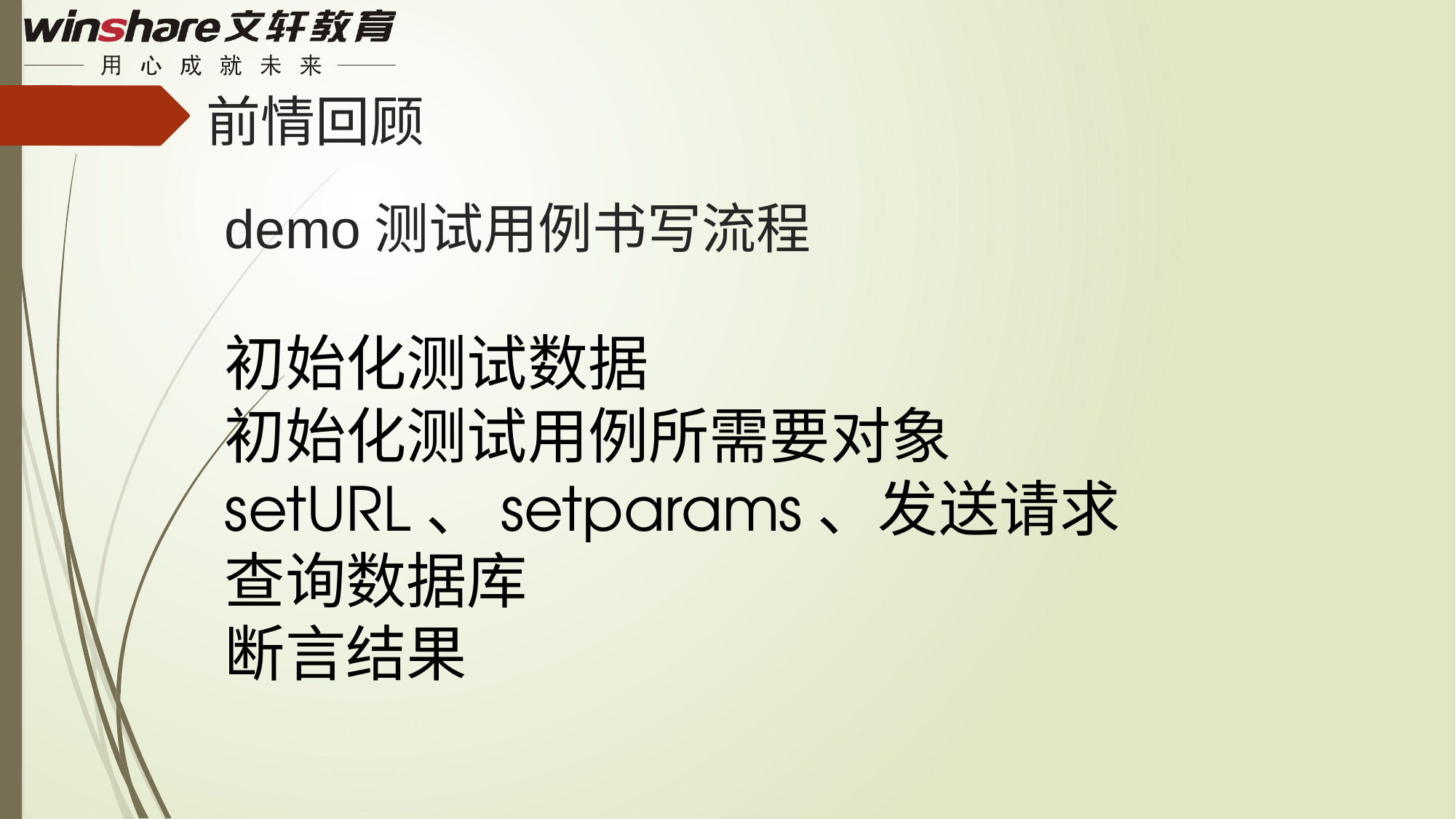

# 前情回顾
demo测试用例书写流程

初始化测试数据
初始化测试用例所需要对象
setURL、setparams、发送请求
查询数据库
断言结果